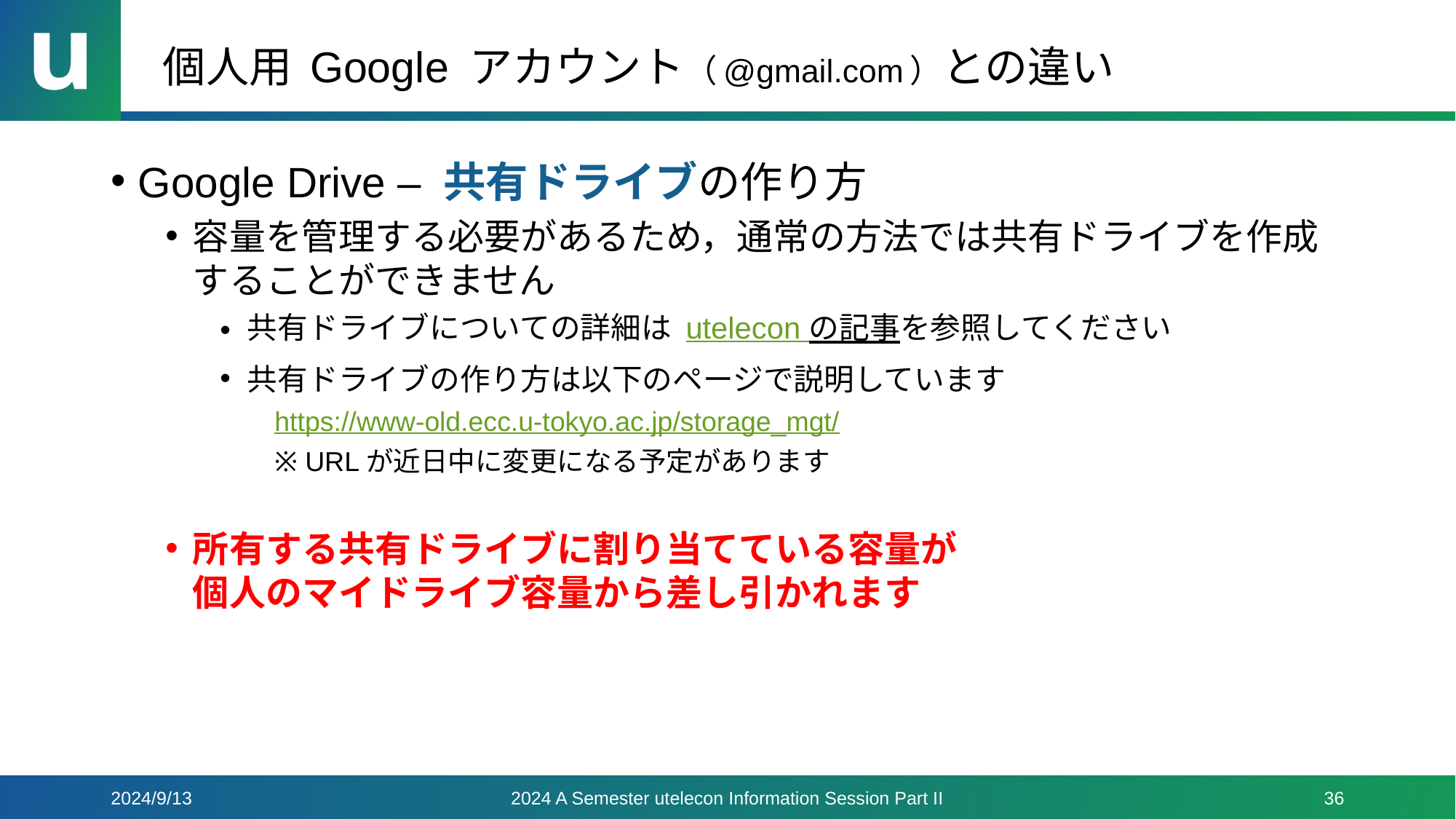

# 個人用 Google アカウント（@gmail.com）との違い
Google Drive – 共有ドライブの作り方
容量を管理する必要があるため，通常の方法では共有ドライブを作成することができません
共有ドライブについての詳細は utelecon の記事を参照してください
共有ドライブの作り方は以下のページで説明しています
https://www-old.ecc.u-tokyo.ac.jp/storage_mgt/
※ URLが近日中に変更になる予定があります

所有する共有ドライブに割り当てている容量が
個人のマイドライブ容量から差し引かれます
2024/9/13
2024 A Semester utelecon Information Session Part II
36